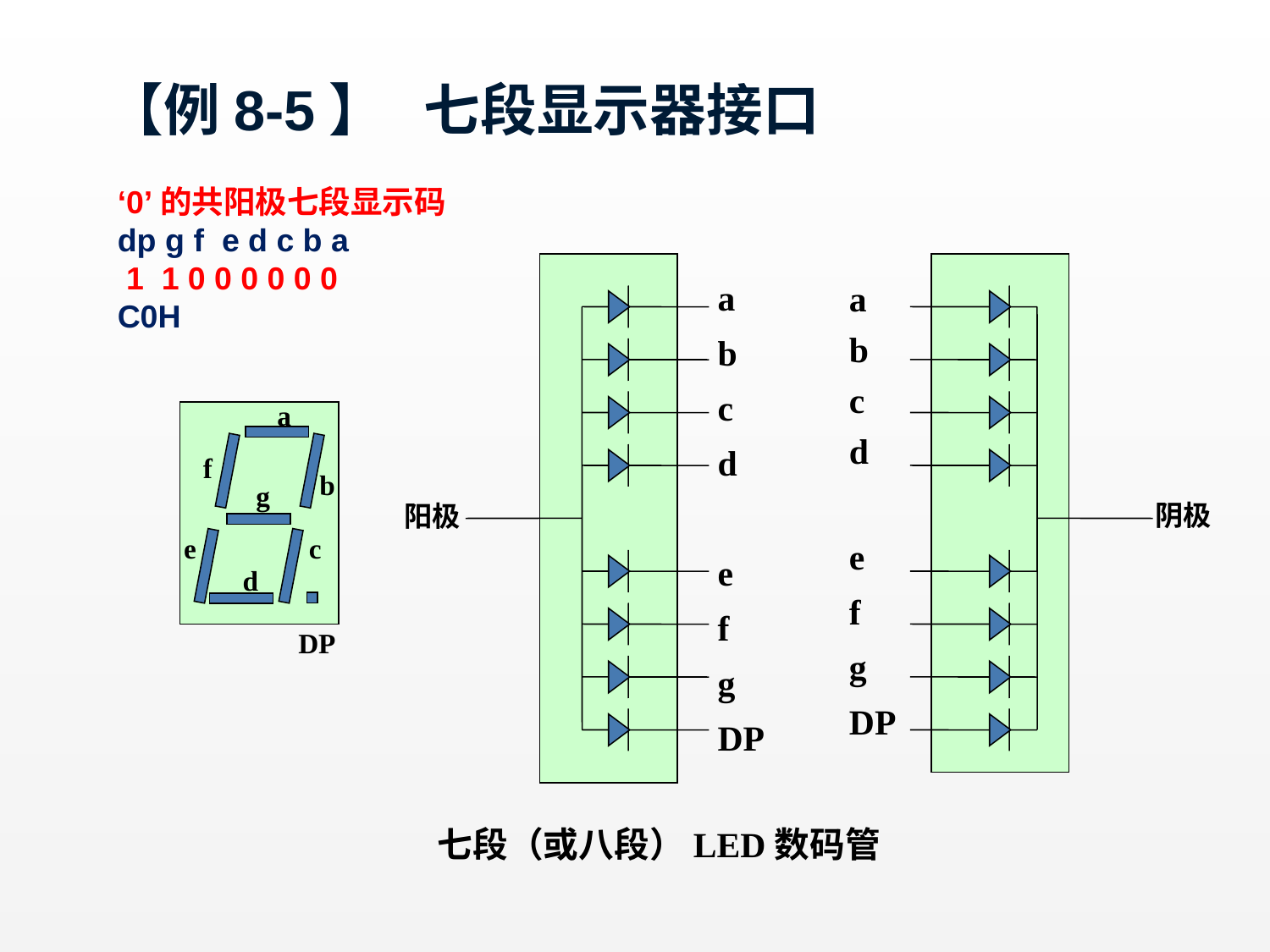

【例8-5】   七段显示器接口
‘0’的共阳极七段显示码
dp g f  e d c b a
 1  1 0 0 0 0 0 0
C0H

a
b
c
d

e
f
g
DP
a
b
c
d

e
f
g
DP

a

f
b
g

e
c

d

DP

阴极
阳极

七段（或八段）LED数码管